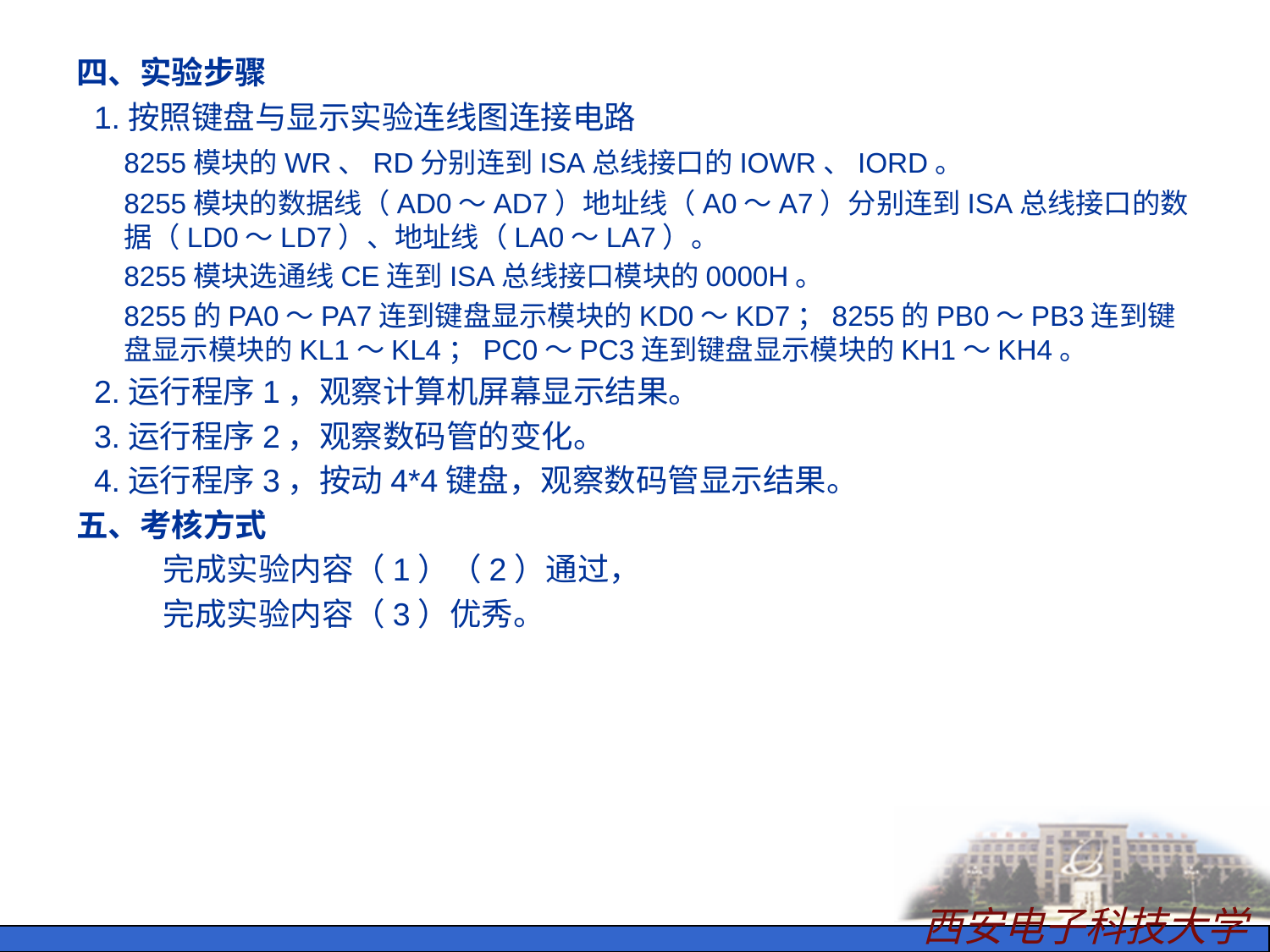

四、实验步骤
  1.按照键盘与显示实验连线图连接电路
 	8255模块的WR、RD分别连到ISA总线接口的IOWR、IORD。
	8255模块的数据线（AD0～AD7）地址线（A0～A7）分别连到ISA总线接口的数据（LD0～LD7）、地址线（LA0～LA7）。
	8255模块选通线CE连到ISA总线接口模块的0000H。
	8255的PA0～PA7连到键盘显示模块的KD0～KD7；8255的PB0～PB3连到键盘显示模块的KL1～KL4；PC0～PC3连到键盘显示模块的KH1～KH4。
  2.运行程序1，观察计算机屏幕显示结果。
  3.运行程序2，观察数码管的变化。
  4.运行程序3，按动4*4键盘，观察数码管显示结果。
五、考核方式
           完成实验内容（1）（2）通过，
           完成实验内容（3）优秀。